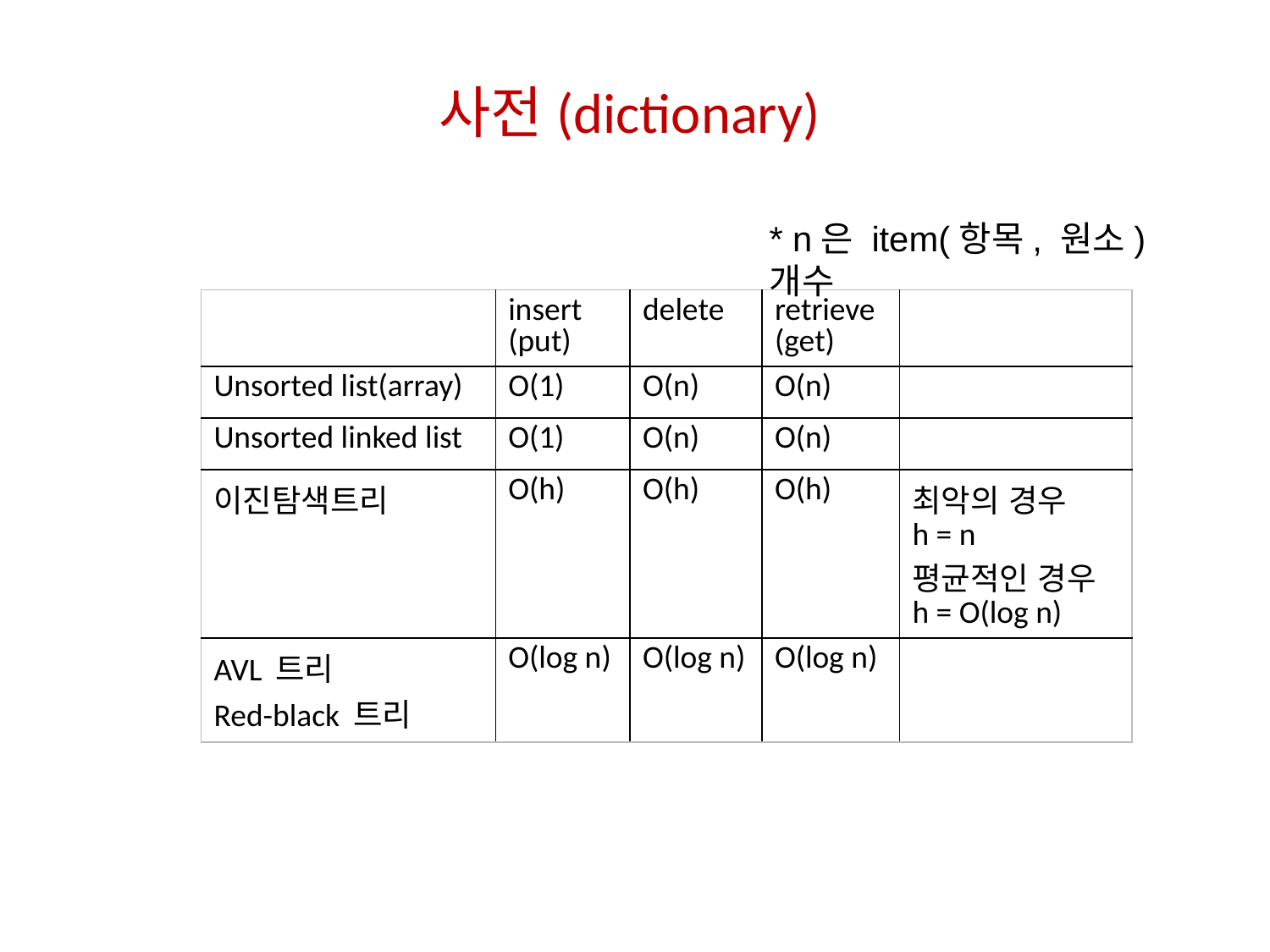

# 사전(dictionary)
* n은 item(항목, 원소) 개수
|  | insert (put) | delete | retrieve (get) |  |
| --- | --- | --- | --- | --- |
| Unsorted list(array) | O(1) | O(n) | O(n) |  |
| Unsorted linked list | O(1) | O(n) | O(n) |  |
| 이진탐색트리 | O(h) | O(h) | O(h) | 최악의 경우 h = n 평균적인 경우 h = O(log n) |
| AVL 트리 Red-black 트리 | O(log n) | O(log n) | O(log n) |  |